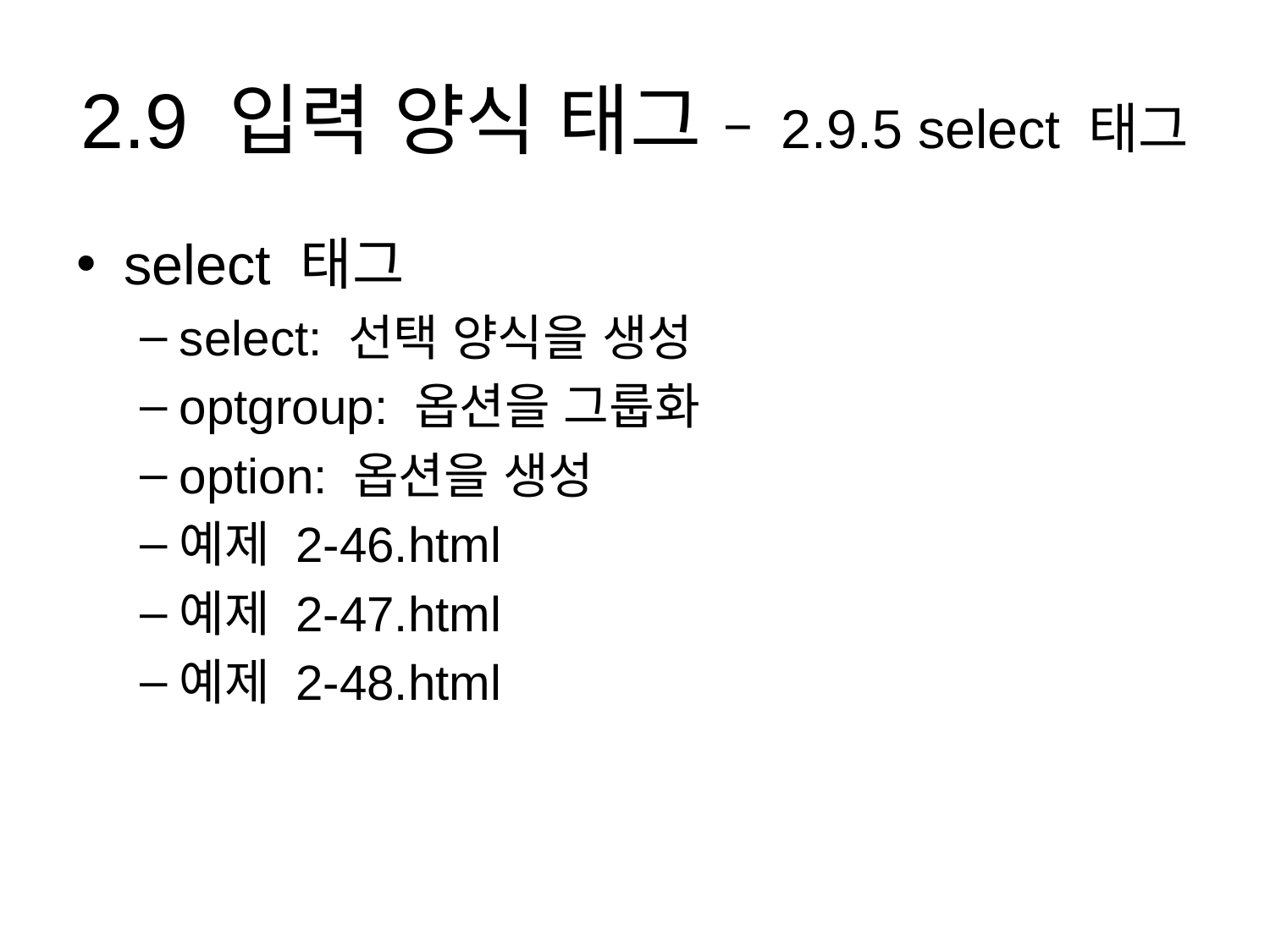

# 2.9 입력 양식 태그 – 2.9.5 select 태그
select 태그
select: 선택 양식을 생성
optgroup: 옵션을 그룹화
option: 옵션을 생성
예제 2-46.html
예제 2-47.html
예제 2-48.html